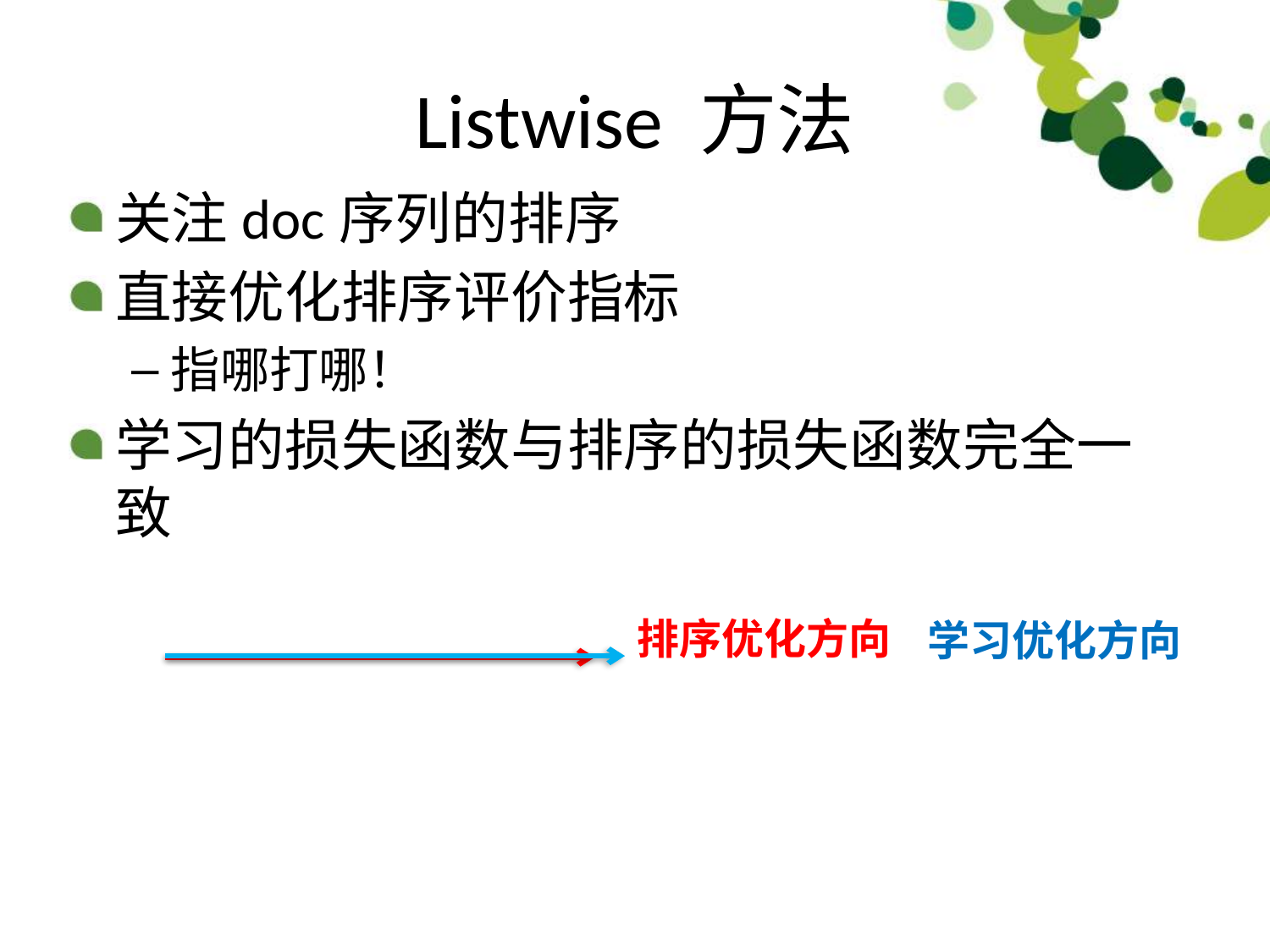

# Listwise 方法
关注doc序列的排序
直接优化排序评价指标
指哪打哪！
学习的损失函数与排序的损失函数完全一致

排序优化方向
学习优化方向